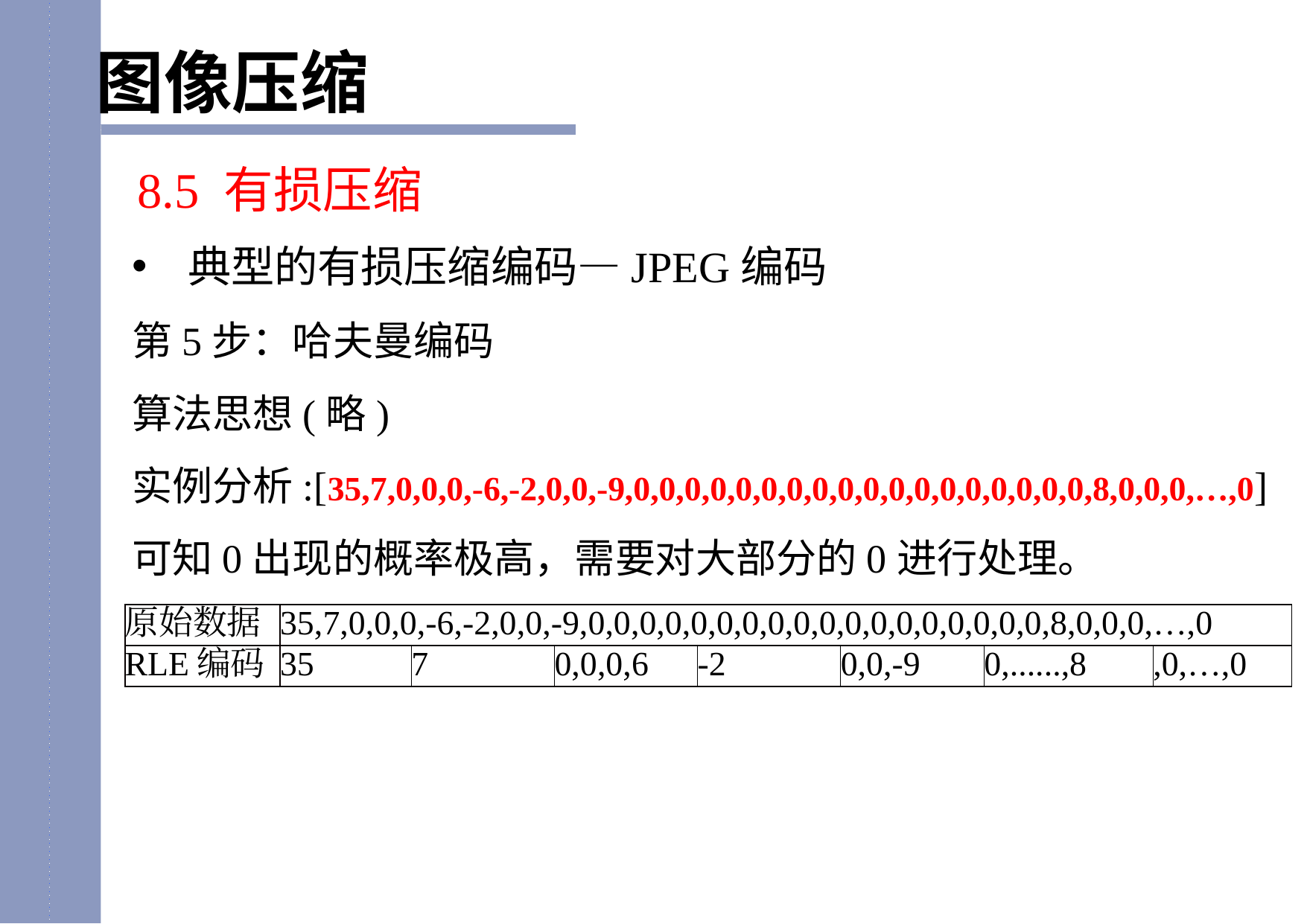

图像压缩

8.5 有损压缩
典型的有损压缩编码—JPEG编码
第5步：哈夫曼编码
算法思想(略)
实例分析:[35,7,0,0,0,-6,-2,0,0,-9,0,0,0,0,0,0,0,0,0,0,0,0,0,0,0,0,0,0,8,0,0,0,…,0]
可知0出现的概率极高，需要对大部分的0进行处理。
| 原始数据 | 35,7,0,0,0,-6,-2,0,0,-9,0,0,0,0,0,0,0,0,0,0,0,0,0,0,0,0,0,0,8,0,0,0,…,0 |  |  |  |  |  |  |
| --- | --- | --- | --- | --- | --- | --- | --- |
| RLE编码 | 35 | 7 | 0,0,0,6 | -2 | 0,0,-9 | 0,......,8 | ,0,…,0 |